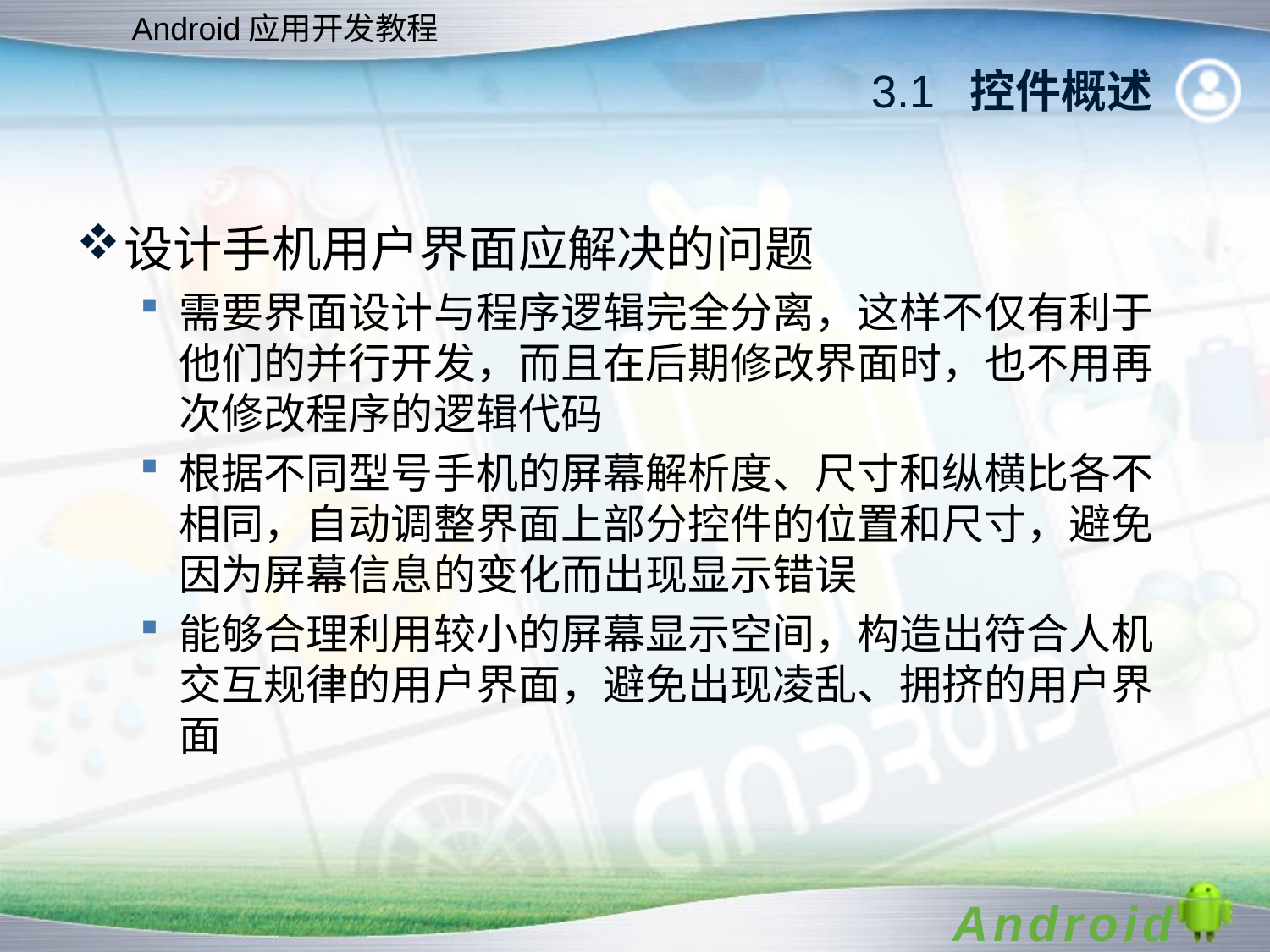

3.1  控件概述
设计手机用户界面应解决的问题
需要界面设计与程序逻辑完全分离，这样不仅有利于他们的并行开发，而且在后期修改界面时，也不用再次修改程序的逻辑代码
根据不同型号手机的屏幕解析度、尺寸和纵横比各不相同，自动调整界面上部分控件的位置和尺寸，避免因为屏幕信息的变化而出现显示错误
能够合理利用较小的屏幕显示空间，构造出符合人机交互规律的用户界面，避免出现凌乱、拥挤的用户界面